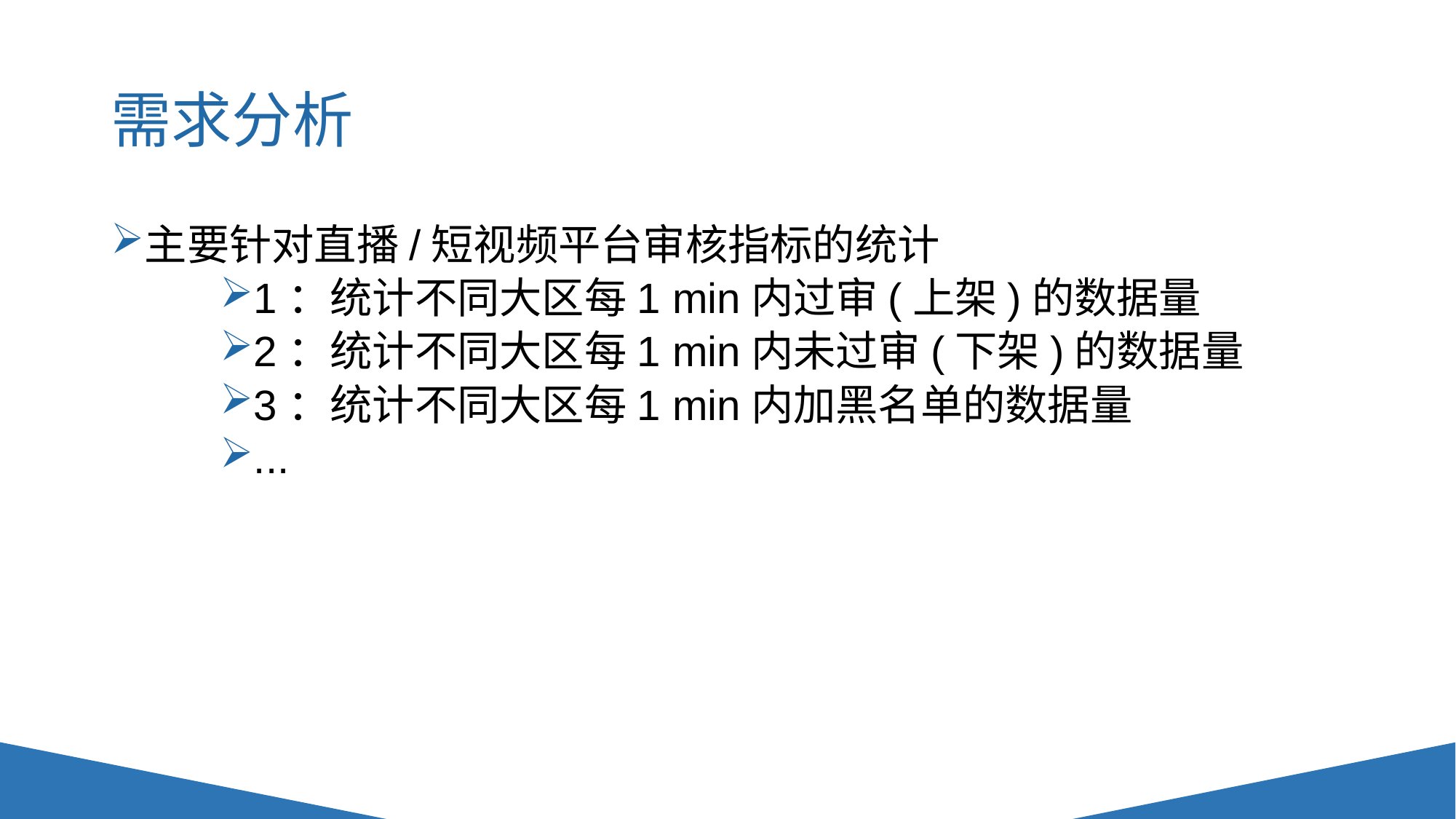

# 需求分析
主要针对直播/短视频平台审核指标的统计
1：统计不同大区每1 min内过审(上架)的数据量
2：统计不同大区每1 min内未过审(下架)的数据量
3：统计不同大区每1 min内加黑名单的数据量
...